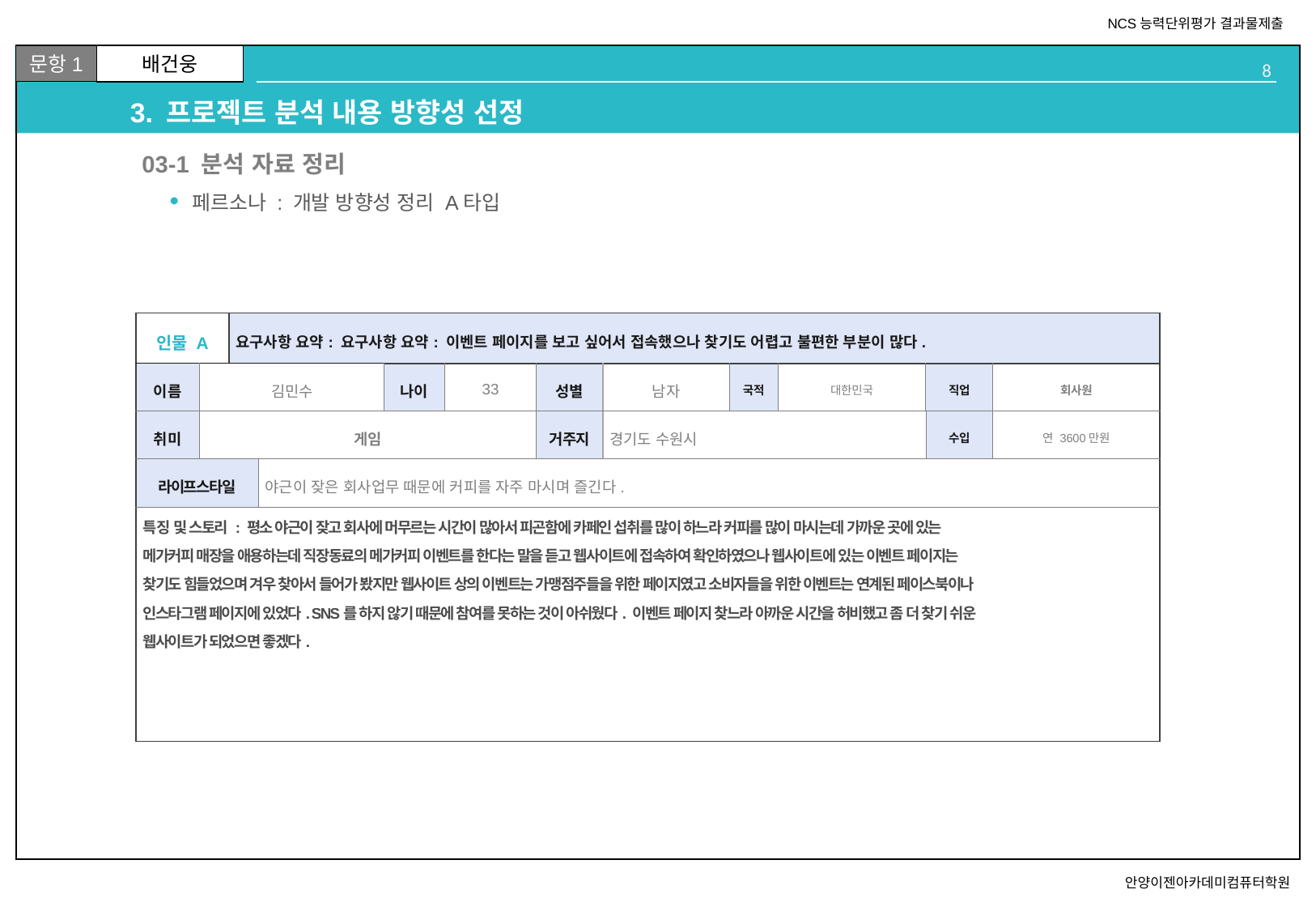

# 3. 프로젝트 분석 내용 방향성 선정
02
03-1 분석 자료 정리
페르소나 : 개발 방향성 정리 A타입
| 인물 A |  | 요구사항 요약: 요구사항 요약: 이벤트 페이지를 보고 싶어서 접속했으나 찾기도 어렵고 불편한 부분이 많다. |  |  |  |  |  |  |  |  |  |
| --- | --- | --- | --- | --- | --- | --- | --- | --- | --- | --- | --- |
| 이름 | 김민수 |  |  | 나이 | 33 | 성별 | 남자 | 국적 | 대한민국 | 직업 | 회사원 |
| 취미 | 게임 |  |  |  |  | 거주지 | 경기도 수원시 |  |  | 수입 | 연 3600만원 |
| 라이프스타일 |  |  | 야근이 잦은 회사업무 때문에 커피를 자주 마시며 즐긴다. |  |  |  |  |  |  |  |  |
| 특징 및 스토리 : 평소 야근이 잦고 회사에 머무르는 시간이 많아서 피곤함에 카페인 섭취를 많이 하느라 커피를 많이 마시는데 가까운 곳에 있는 메가커피 매장을 애용하는데 직장동료의 메가커피 이벤트를 한다는 말을 듣고 웹사이트에 접속하여 확인하였으나 웹사이트에 있는 이벤트 페이지는 찾기도 힘들었으며 겨우 찾아서 들어가 봤지만 웹사이트 상의 이벤트는 가맹점주들을 위한 페이지였고 소비자들을 위한 이벤트는 연계된 페이스북이나 인스타그램 페이지에 있었다. SNS를 하지 않기 때문에 참여를 못하는 것이 아쉬웠다. 이벤트 페이지 찾느라 아까운 시간을 허비했고 좀 더 찾기 쉬운 웹사이트가 되었으면 좋겠다. |  |  |  |  |  |  |  |  |  |  |  |